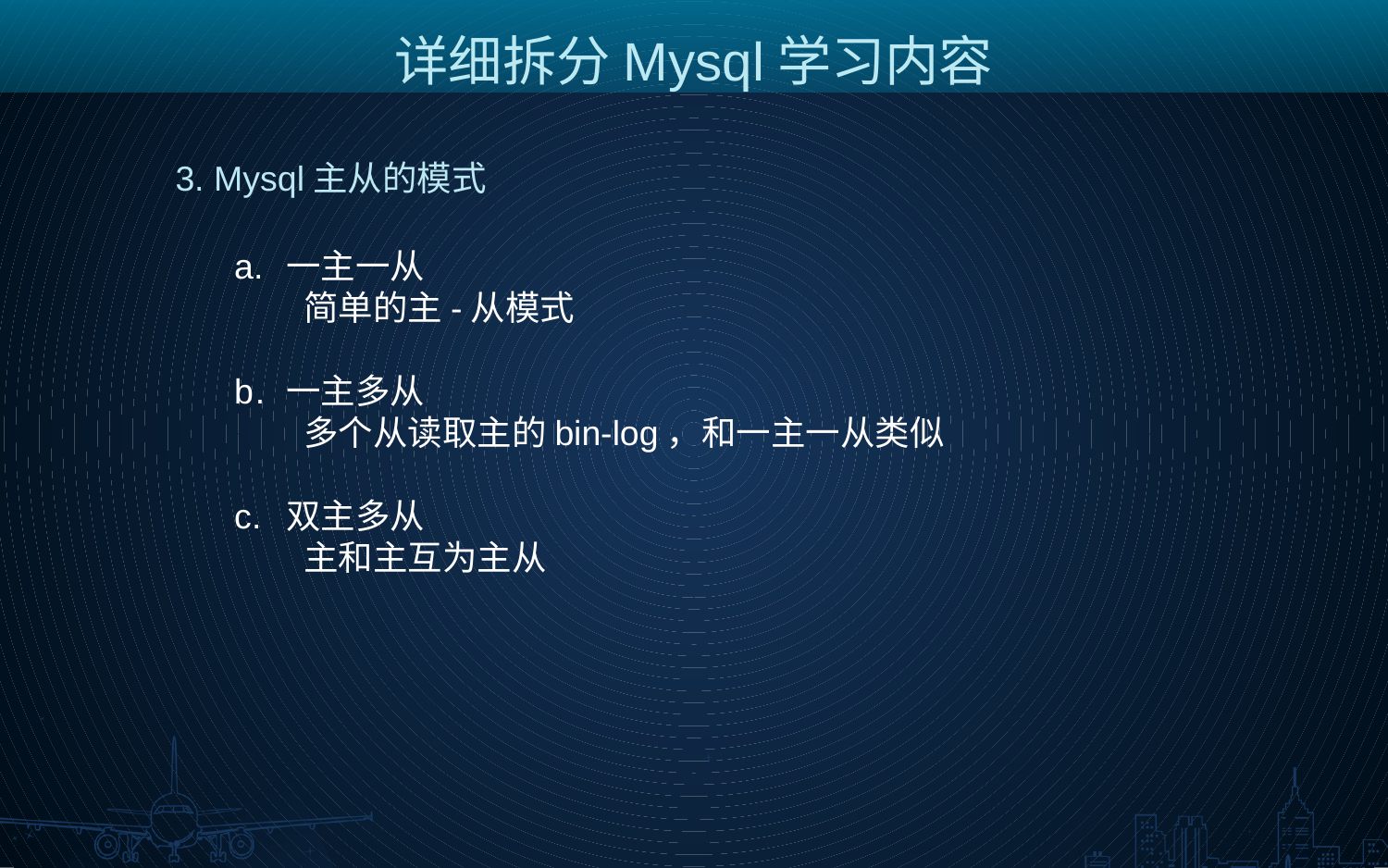

详细拆分Mysql学习内容
3. Mysql主从的模式
一主一从
简单的主-从模式

一主多从
多个从读取主的bin-log，和一主一从类似

双主多从
主和主互为主从